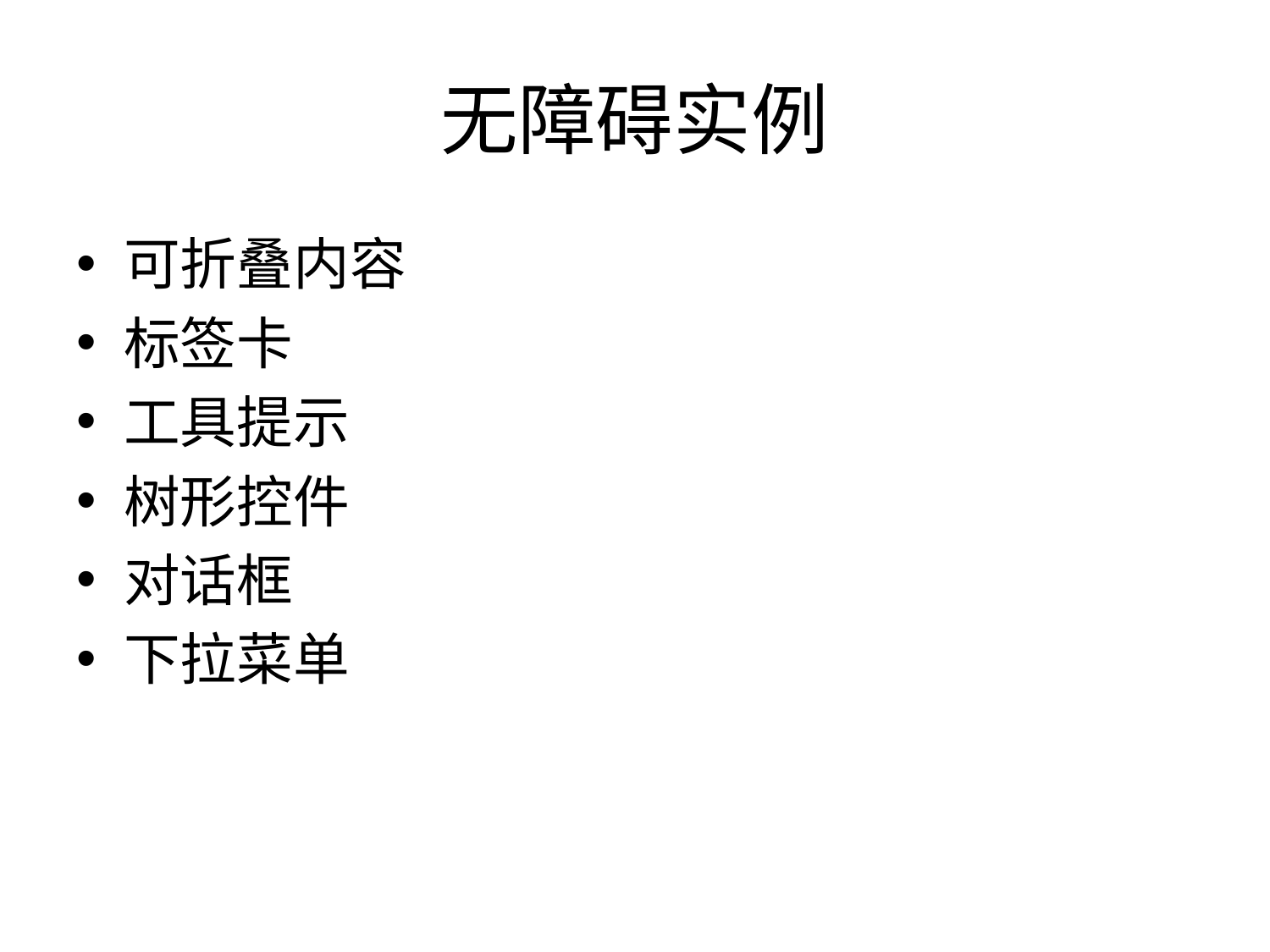

# 无障碍实例
可折叠内容
标签卡
工具提示
树形控件
对话框
下拉菜单